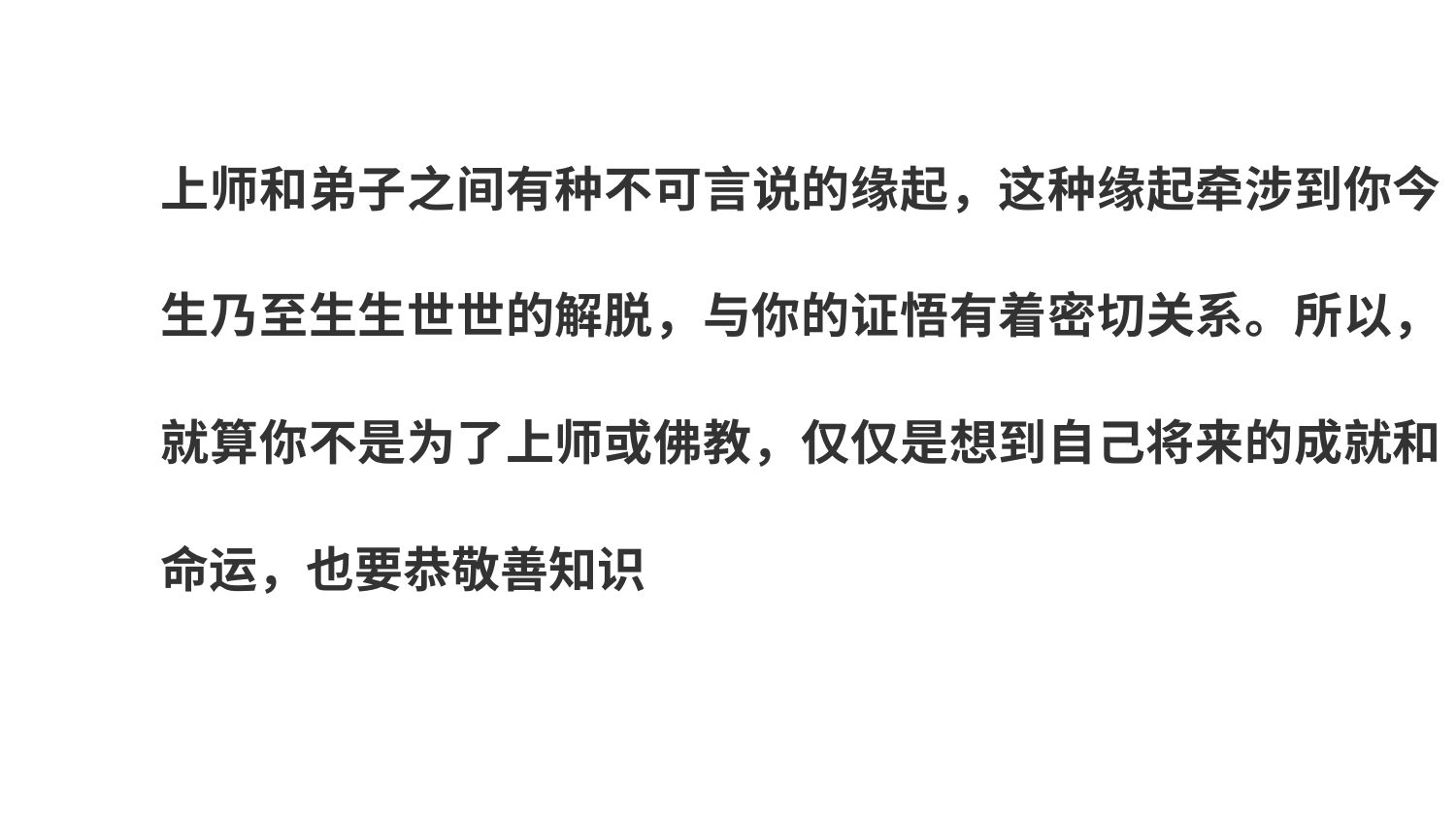

上师和弟子之间有种不可言说的缘起，这种缘起牵涉到你今生乃至生生世世的解脱，与你的证悟有着密切关系。所以，就算你不是为了上师或佛教，仅仅是想到自己将来的成就和命运，也要恭敬善知识